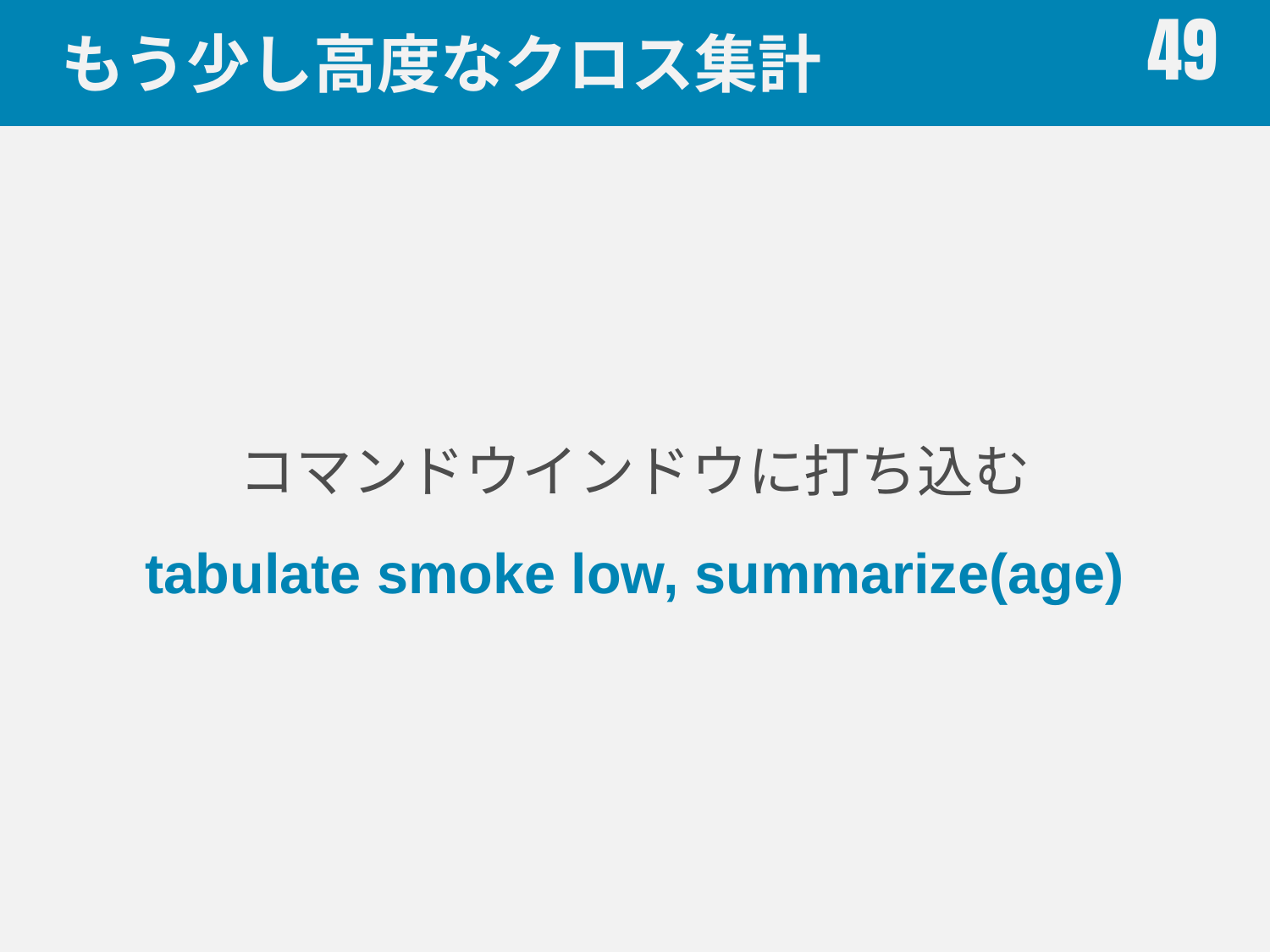

# もう少し高度なクロス集計
 49
コマンドウインドウに打ち込む
tabulate smoke low, summarize(age)